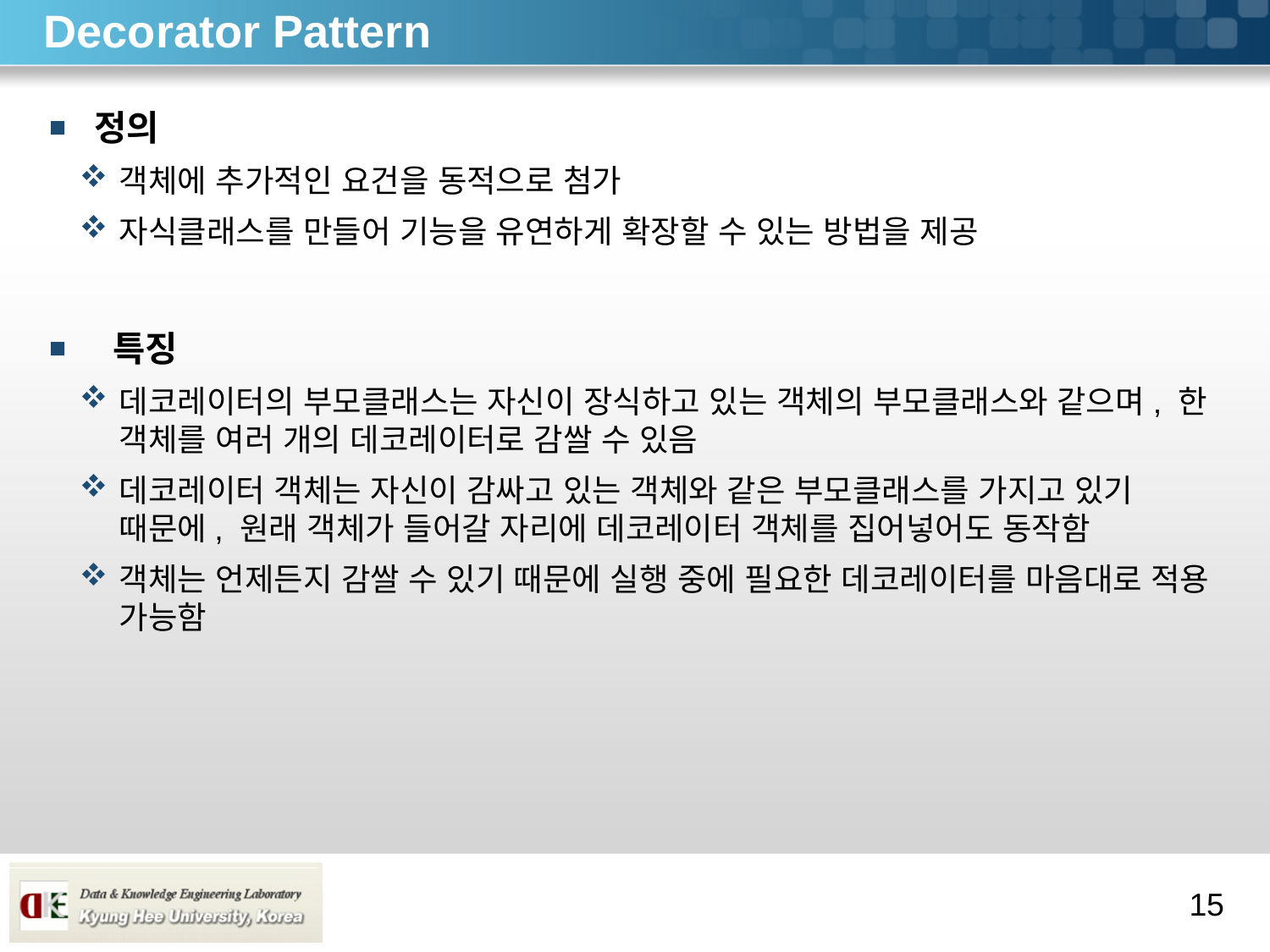

# Decorator Pattern
정의
객체에 추가적인 요건을 동적으로 첨가
자식클래스를 만들어 기능을 유연하게 확장할 수 있는 방법을 제공

 특징
데코레이터의 부모클래스는 자신이 장식하고 있는 객체의 부모클래스와 같으며, 한 객체를 여러 개의 데코레이터로 감쌀 수 있음
데코레이터 객체는 자신이 감싸고 있는 객체와 같은 부모클래스를 가지고 있기 때문에, 원래 객체가 들어갈 자리에 데코레이터 객체를 집어넣어도 동작함
객체는 언제든지 감쌀 수 있기 때문에 실행 중에 필요한 데코레이터를 마음대로 적용 가능함